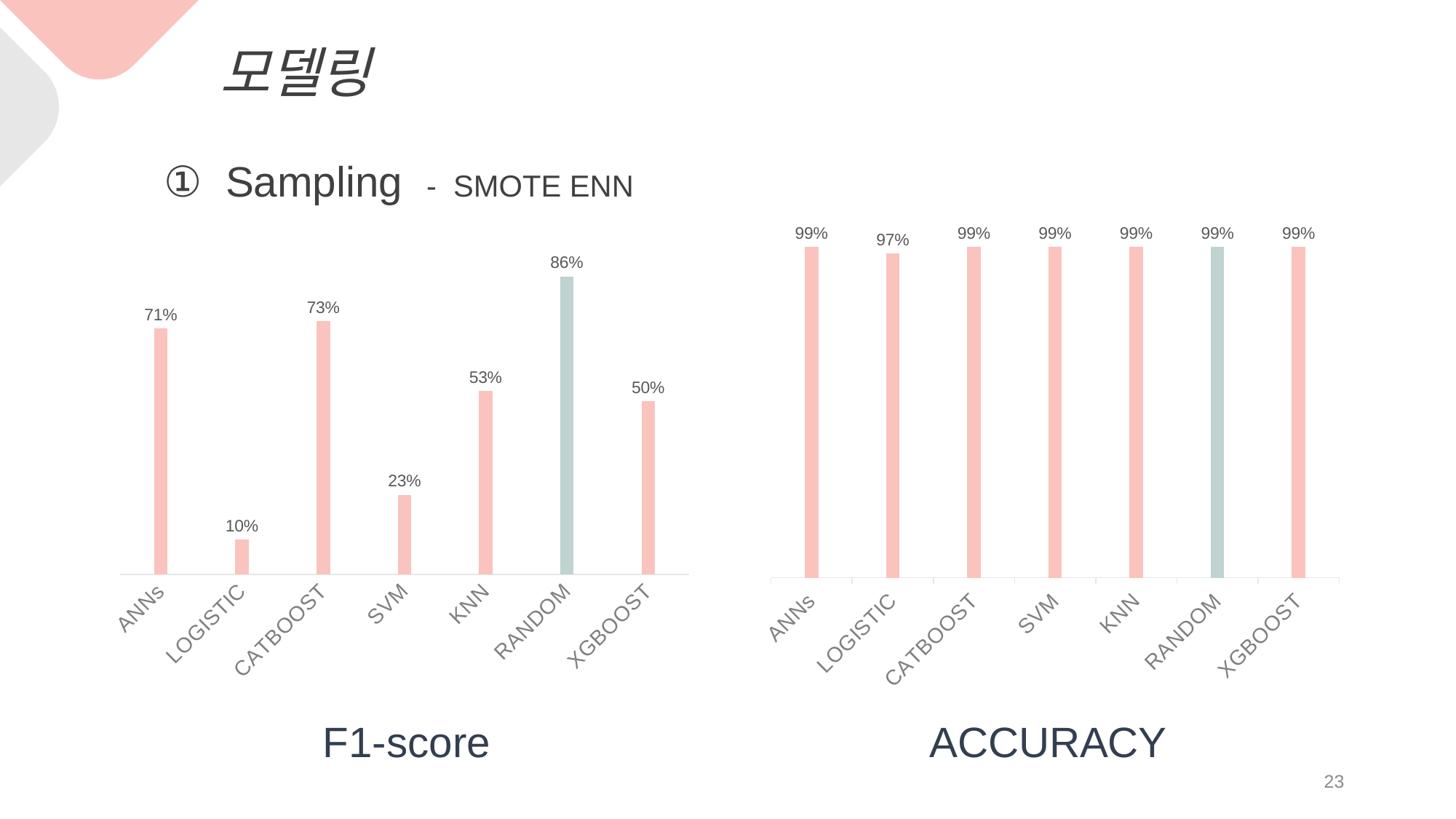

모델링
①  Sampling  -  SMOTE ENN

### Chart

| Category | 계열 1 |
|---|---|
| ANNs | 0.99 |
| LOGISTIC | 0.97 |
| CATBOOST | 0.99 |
| SVM | 0.99 |
| KNN | 0.99 |
| RANDOM | 0.99 |
| XGBOOST | 0.99 |

### Chart

| Category | 계열 1 |
|---|---|
| ANNs | 0.71 |
| LOGISTIC | 0.1 |
| CATBOOST | 0.73 |
| SVM | 0.23 |
| KNN | 0.53 |
| RANDOM | 0.86 |
| XGBOOST | 0.5 |
F1-score
ACCURACY
23